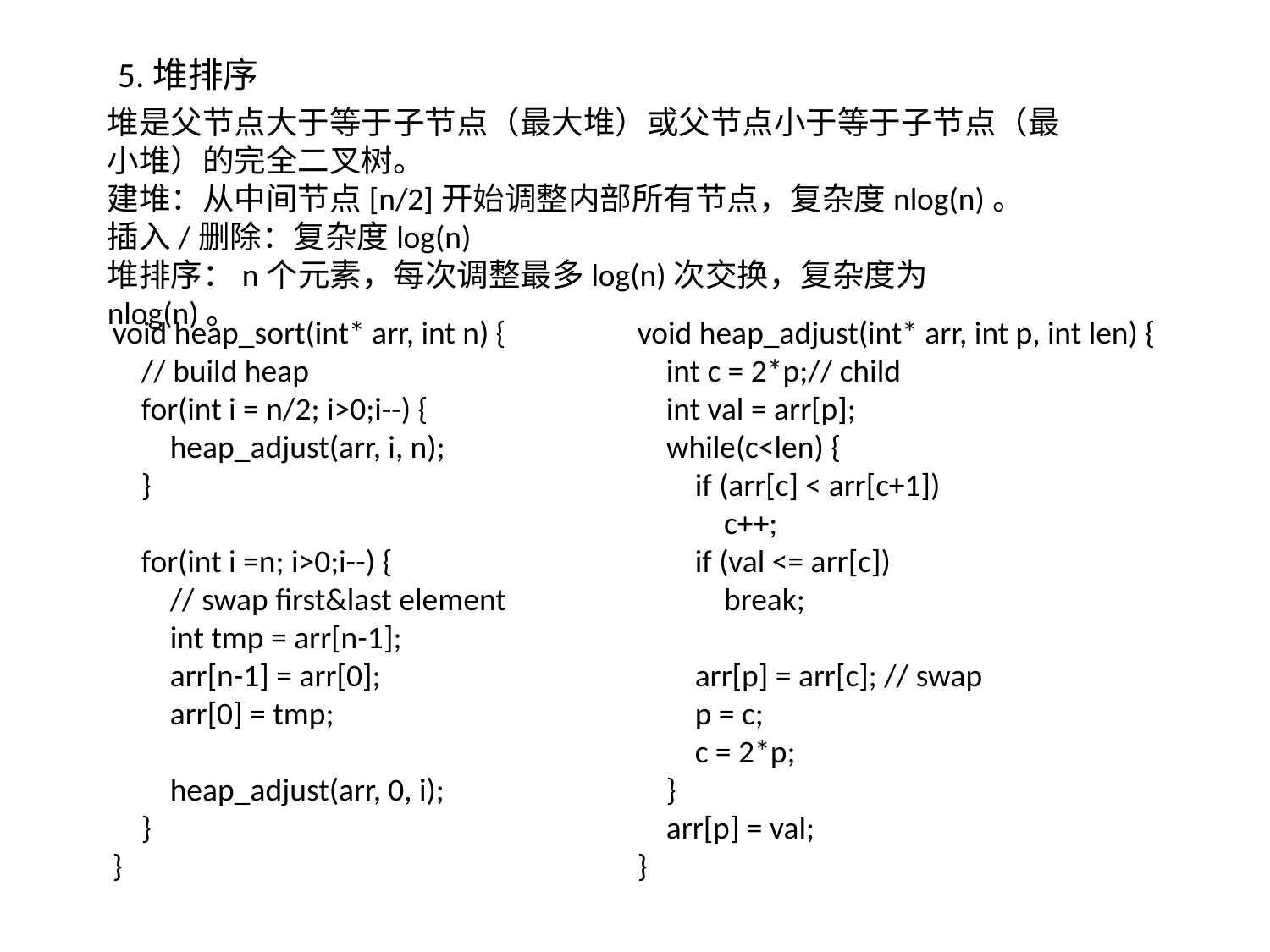

5.堆排序
堆是父节点大于等于子节点（最大堆）或父节点小于等于子节点（最小堆）的完全二叉树。
建堆：从中间节点[n/2]开始调整内部所有节点，复杂度nlog(n)。
插入/删除：复杂度log(n)
堆排序：n个元素，每次调整最多log(n)次交换，复杂度为nlog(n)。
void heap_sort(int* arr, int n) {
    // build heap
    for(int i = n/2; i>0;i--) {
        heap_adjust(arr, i, n);
    }

    for(int i =n; i>0;i--) {
        // swap first&last element
        int tmp = arr[n-1];
        arr[n-1] = arr[0];
        arr[0] = tmp;

        heap_adjust(arr, 0, i);
    }
}
void heap_adjust(int* arr, int p, int len) {
    int c = 2*p;// child
    int val = arr[p];
    while(c<len) {
        if (arr[c] < arr[c+1])
            c++;
        if (val <= arr[c])
            break;

        arr[p] = arr[c]; // swap
        p = c;
        c = 2*p;
    }
    arr[p] = val;
}